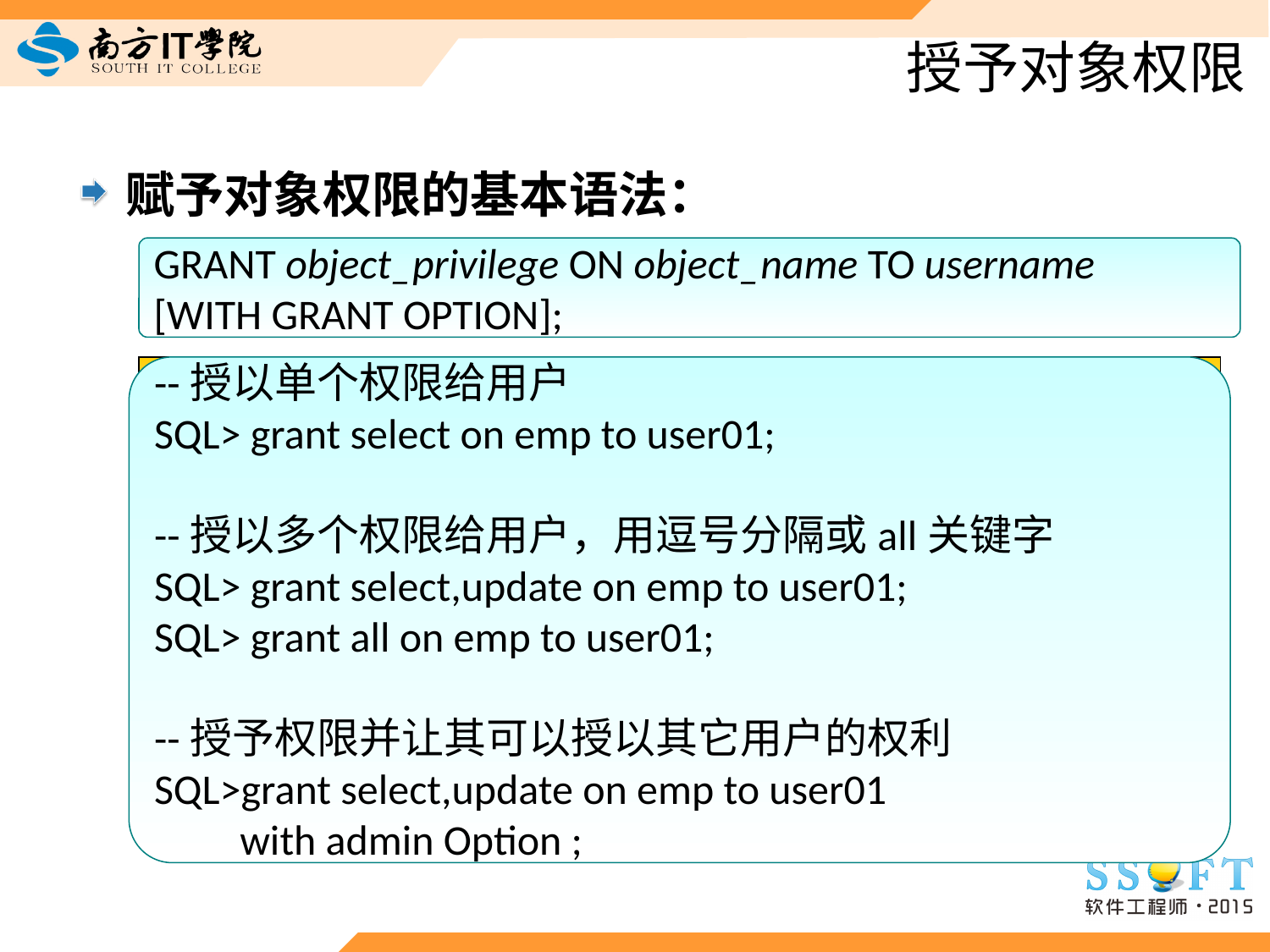

# 授予对象权限
赋予对象权限的基本语法：
GRANT object_privilege ON object_name TO username
[WITH GRANT OPTION];
为了授予数据库用户指定的对象权限，同时让他有能力将相同的权限赋予其它用户，就需要在用户的GRANT语句中指定WITH GRANT OPTION选项。
--授以单个权限给用户
SQL> grant select on emp to user01;

--授以多个权限给用户，用逗号分隔或all关键字
SQL> grant select,update on emp to user01;
SQL> grant all on emp to user01;

--授予权限并让其可以授以其它用户的权利
SQL>grant select,update on emp to user01
         with admin Option ;